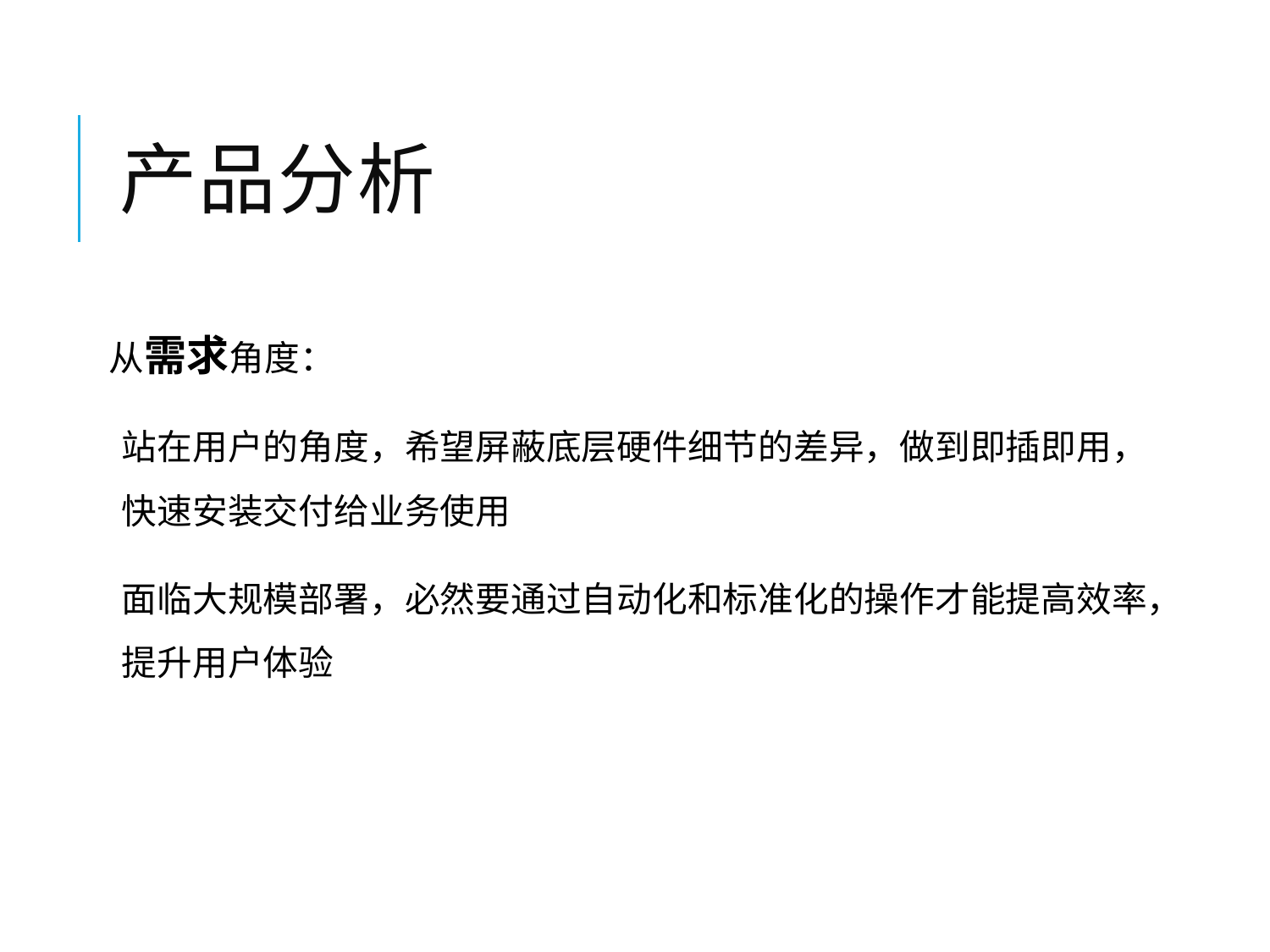

# 产品分析
从需求角度：
站在用户的角度，希望屏蔽底层硬件细节的差异，做到即插即用，快速安装交付给业务使用
面临大规模部署，必然要通过自动化和标准化的操作才能提高效率，提升用户体验